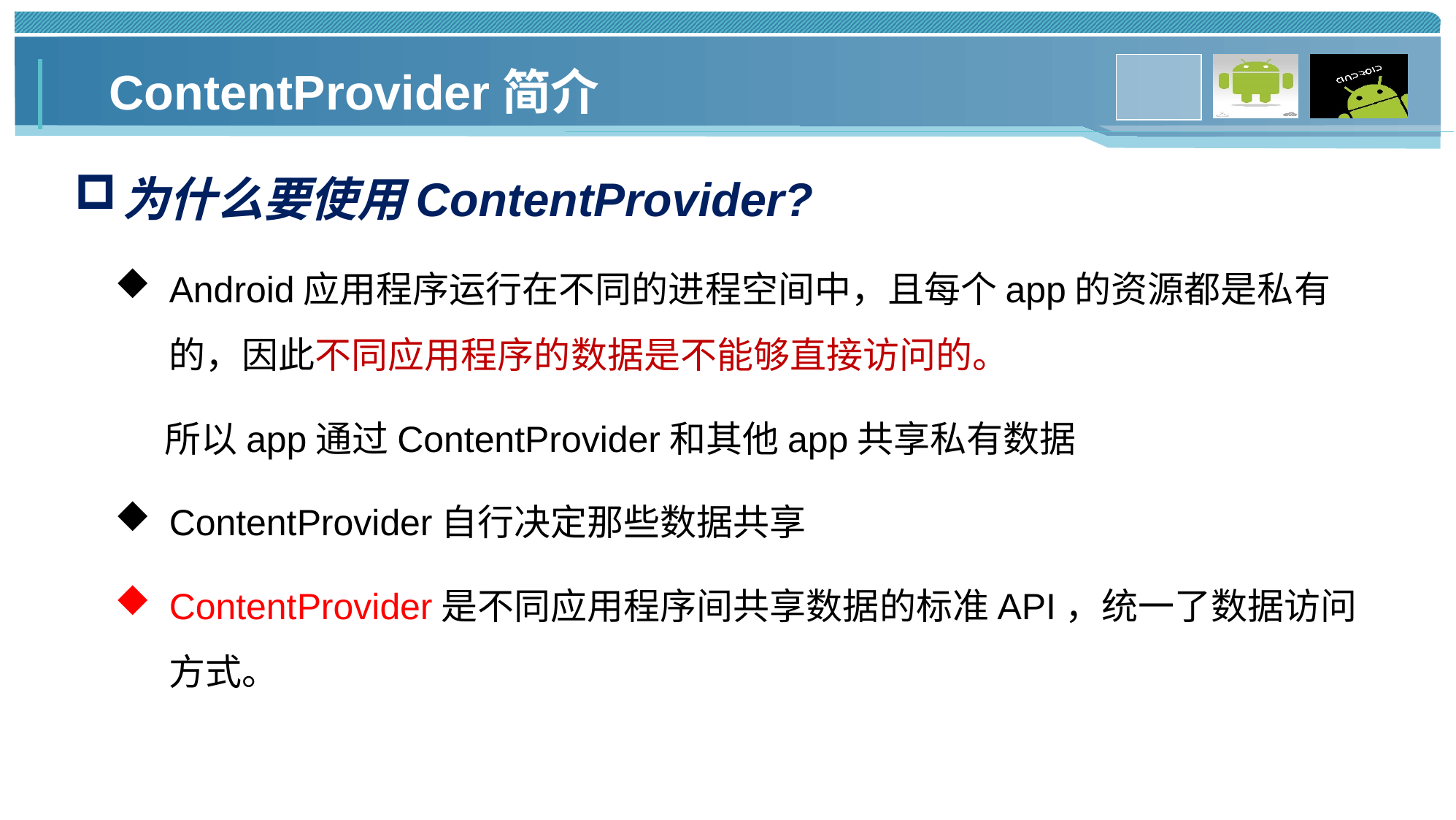

ContentProvider简介

为什么要使用ContentProvider?
Android应用程序运行在不同的进程空间中，且每个app的资源都是私有的，因此不同应用程序的数据是不能够直接访问的。
     所以app通过ContentProvider和其他app共享私有数据
ContentProvider自行决定那些数据共享
ContentProvider是不同应用程序间共享数据的标准API，统一了数据访问方式。